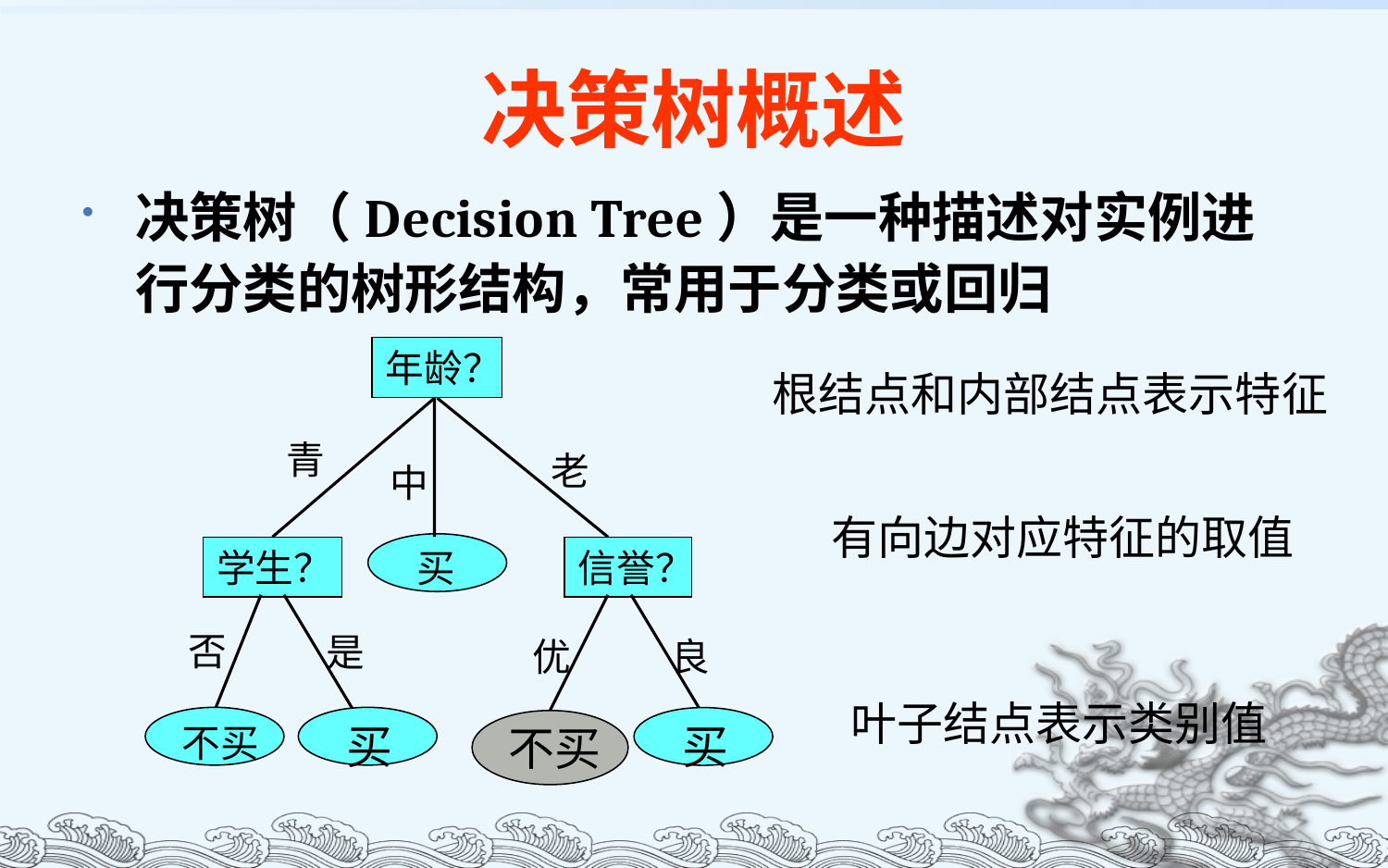

# 决策树概述
决策树（Decision Tree）是一种描述对实例进行分类的树形结构，常用于分类或回归

年龄？

青
老
中

买
学生？
信誉？

否
是
优
良

不买

买

买
不买
根结点和内部结点表示特征
有向边对应特征的取值
叶子结点表示类别值